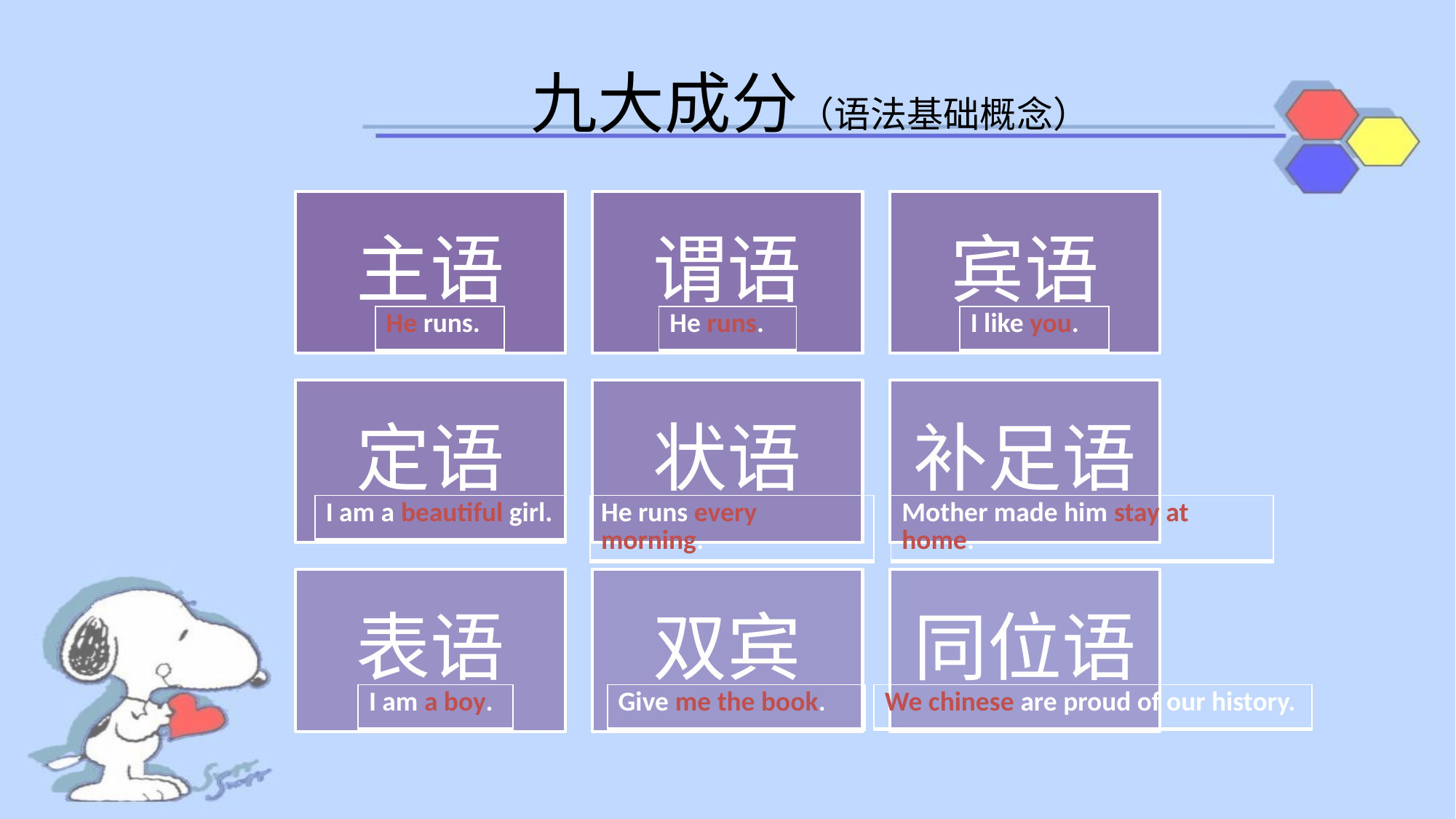

# 九大成分（语法基础概念）
主语
谓语
宾语
定语
状语
补足语
表语
双宾
同位语
| He runs. |
| --- |
| He runs. |
| --- |
| I like you. |
| --- |
| I am a beautiful girl. |
| --- |
| He runs every morning. |
| --- |
| Mother made him stay at home. |
| --- |
| I am a boy. |
| --- |
| Give me the book. |
| --- |
| We chinese are proud of our history. |
| --- |